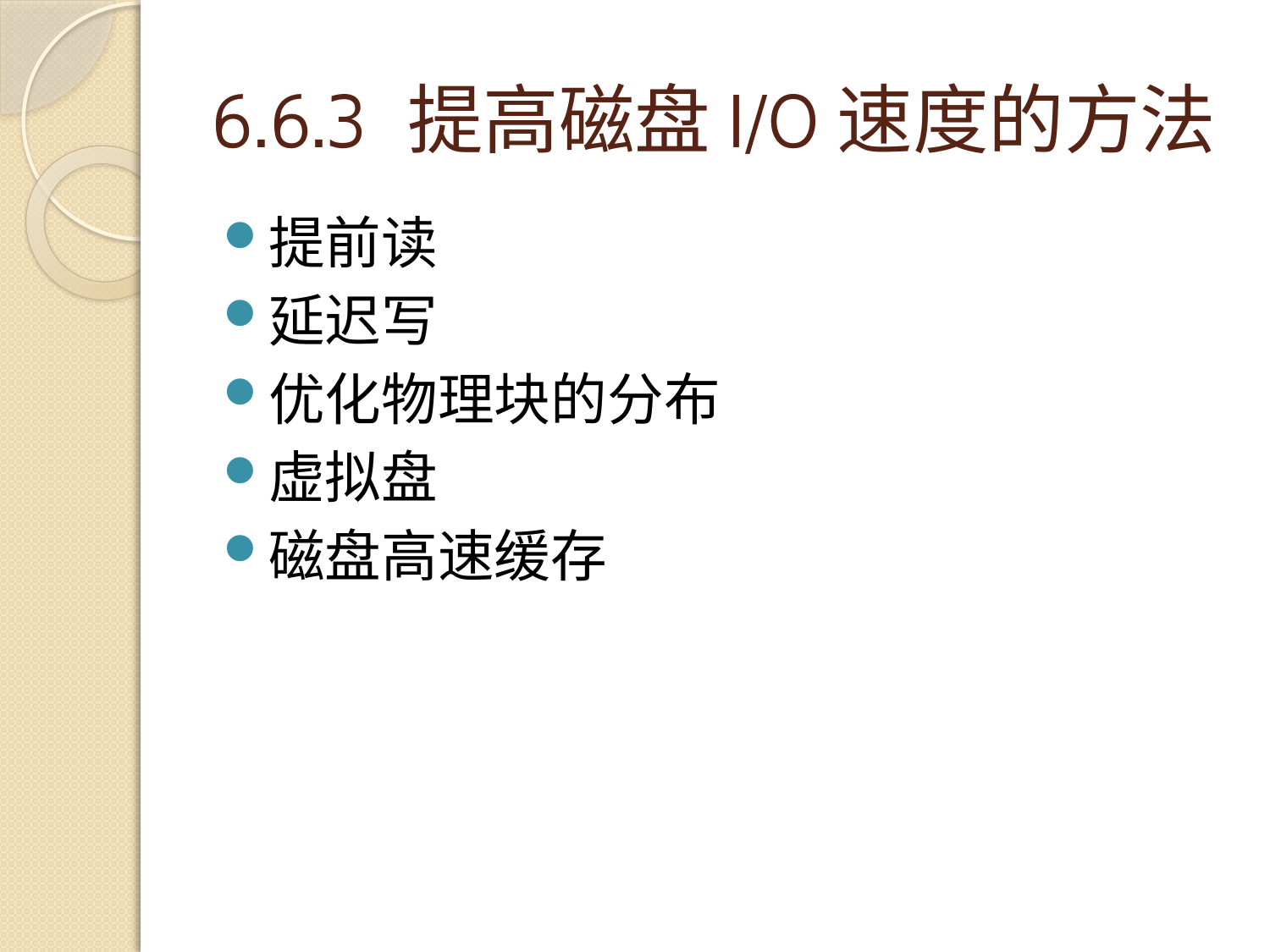

# 6.6.3 提高磁盘I/O速度的方法
提前读
延迟写
优化物理块的分布
虚拟盘
磁盘高速缓存